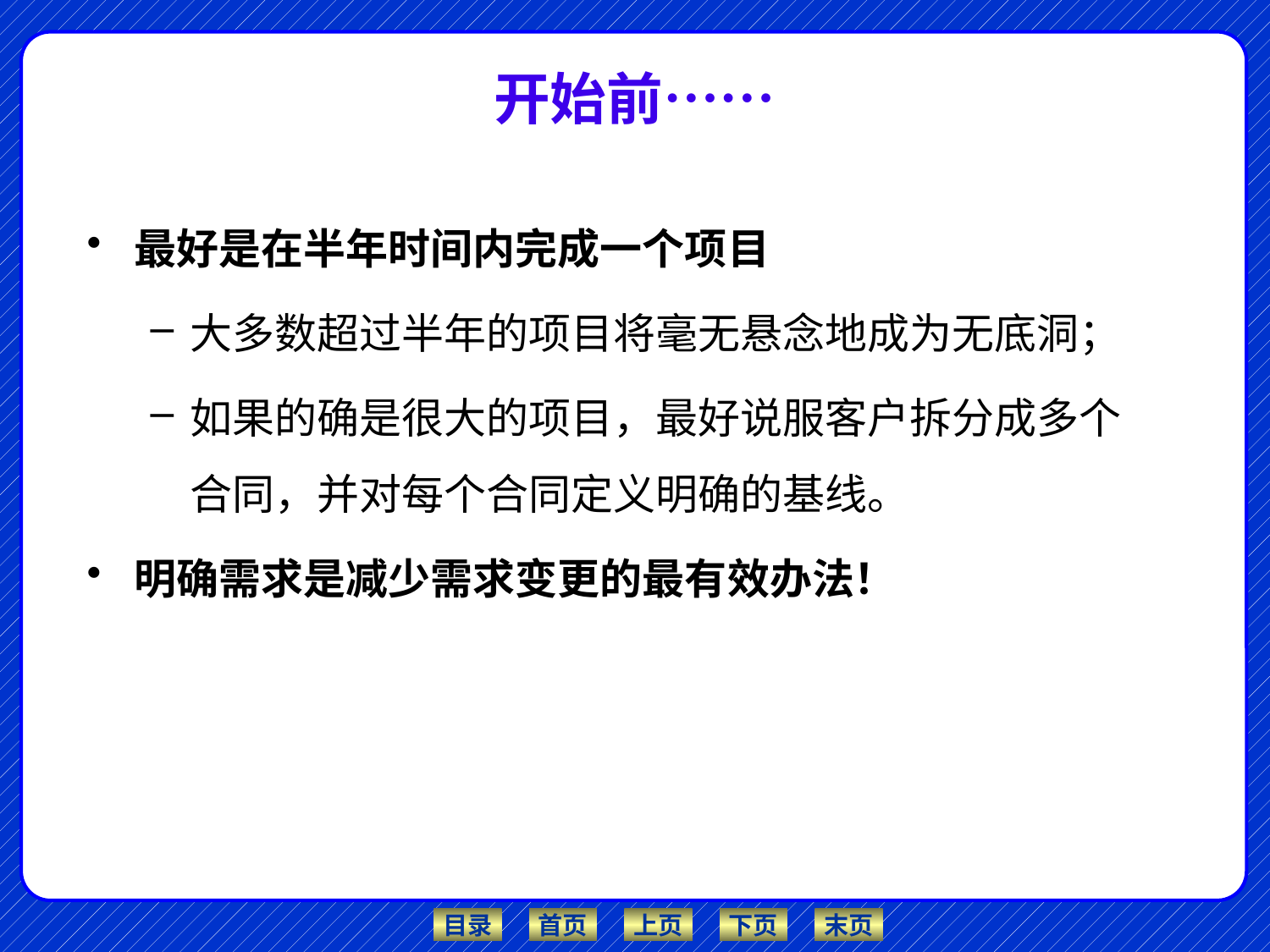

# 开始前……
最好是在半年时间内完成一个项目
大多数超过半年的项目将毫无悬念地成为无底洞；
如果的确是很大的项目，最好说服客户拆分成多个合同，并对每个合同定义明确的基线。
明确需求是减少需求变更的最有效办法！